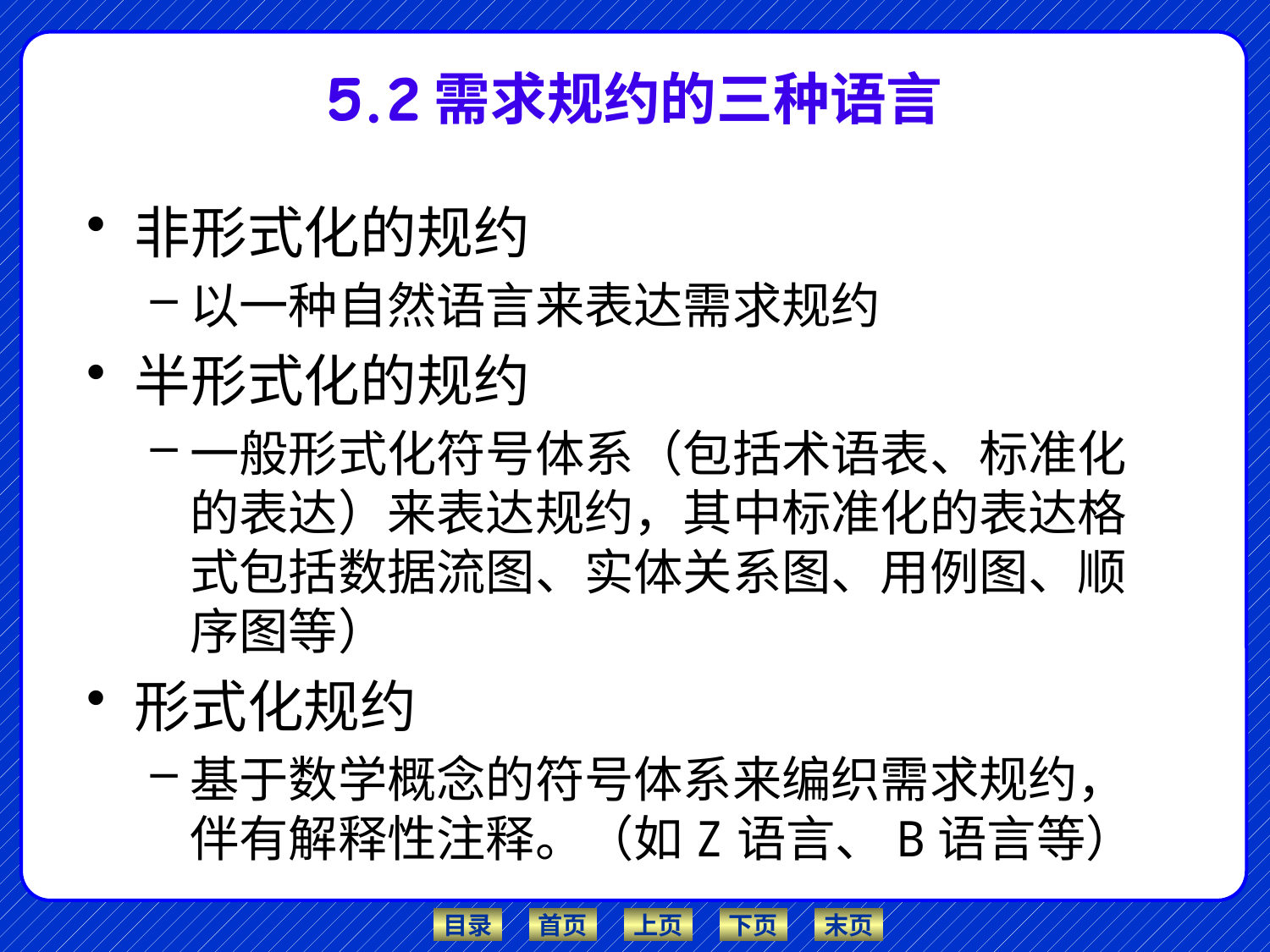

# 5.2需求规约的三种语言
非形式化的规约
以一种自然语言来表达需求规约
半形式化的规约
一般形式化符号体系（包括术语表、标准化的表达）来表达规约，其中标准化的表达格式包括数据流图、实体关系图、用例图、顺序图等）
形式化规约
基于数学概念的符号体系来编织需求规约，伴有解释性注释。（如Z语言、B语言等）